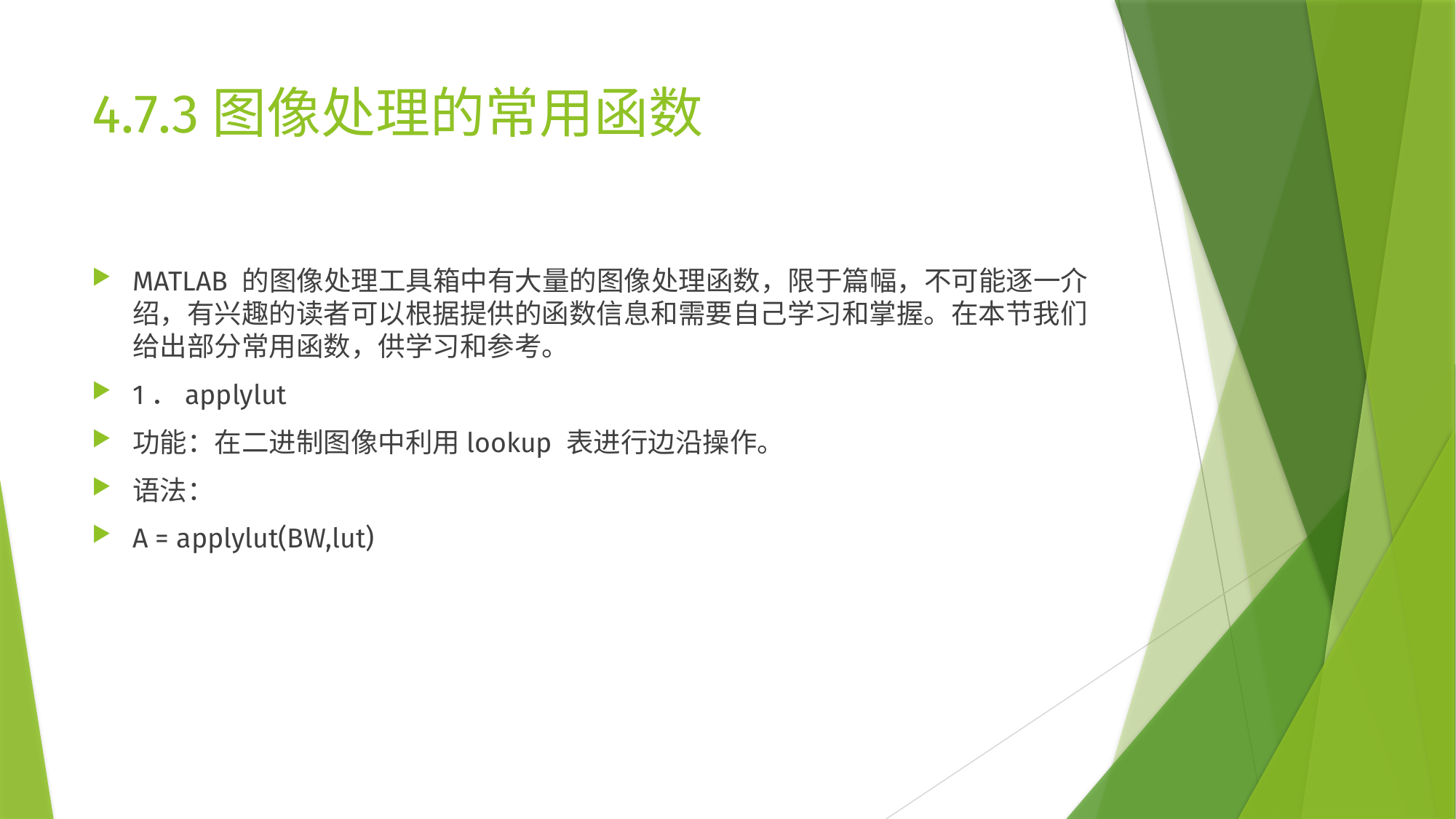

# 4.7.3图像处理的常用函数
MATLAB 的图像处理工具箱中有大量的图像处理函数，限于篇幅，不可能逐一介绍，有兴趣的读者可以根据提供的函数信息和需要自己学习和掌握。在本节我们给出部分常用函数，供学习和参考。
1．applylut
功能：在二进制图像中利用lookup 表进行边沿操作。
语法：
A = applylut(BW,lut)